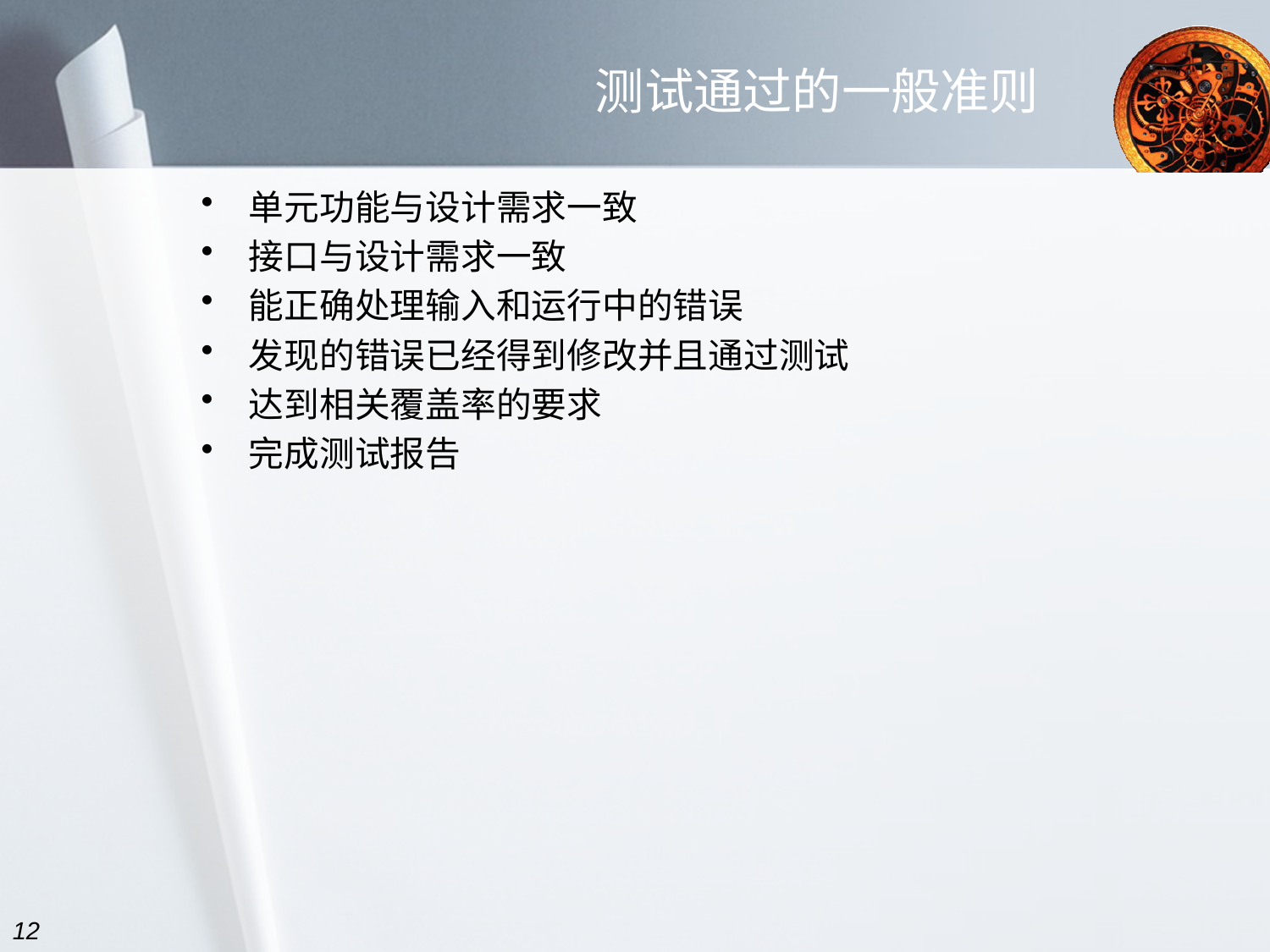

# 测试通过的一般准则
单元功能与设计需求一致
接口与设计需求一致
能正确处理输入和运行中的错误
发现的错误已经得到修改并且通过测试
达到相关覆盖率的要求
完成测试报告
12